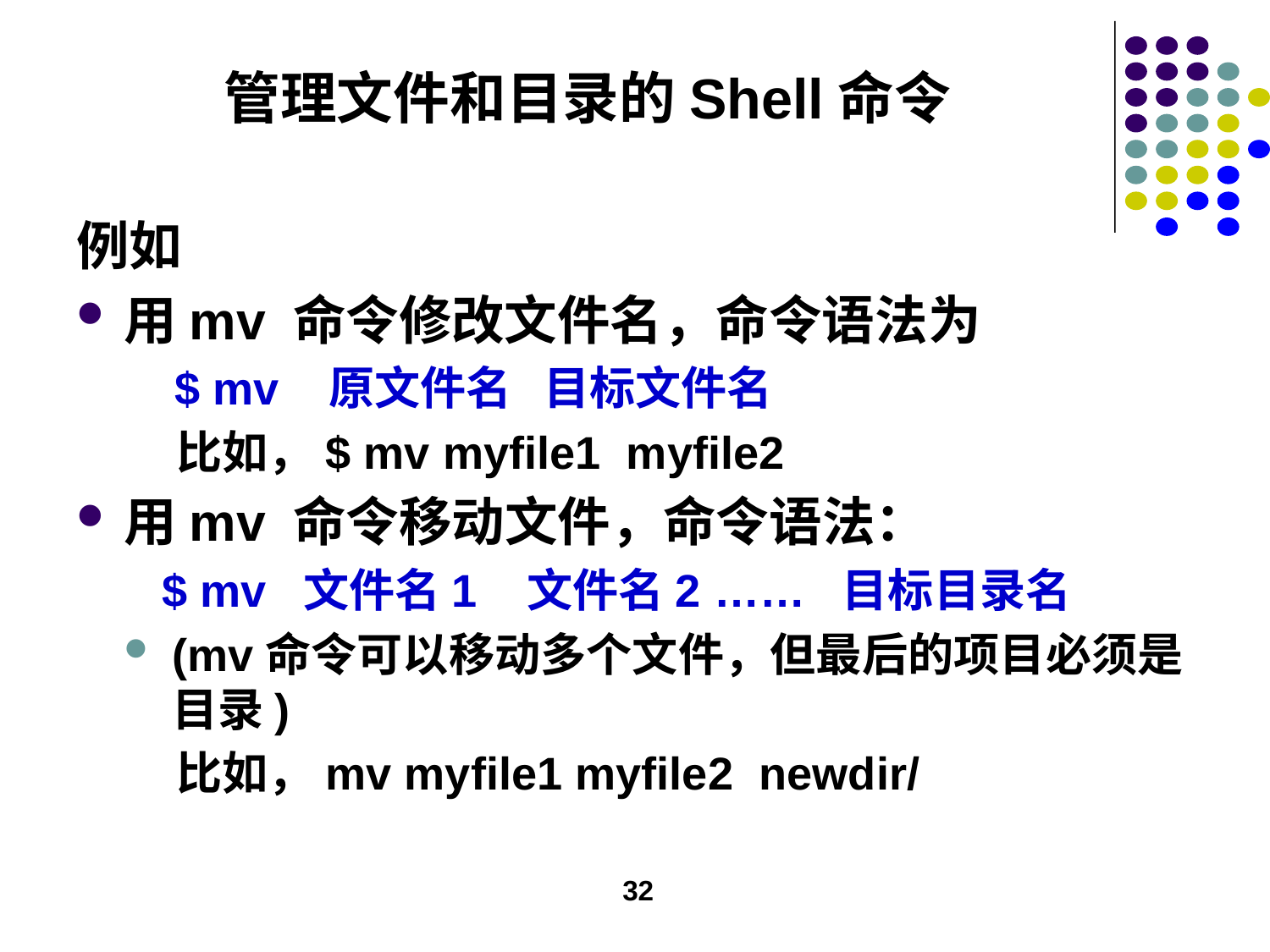

# 管理文件和目录的Shell命令
例如
用mv 命令修改文件名，命令语法为
    $ mv   原文件名   目标文件名
    比如，$ mv myfile1  myfile2
用mv 命令移动文件，命令语法：
   $ mv  文件名1   文件名2 ……  目标目录名
(mv命令可以移动多个文件，但最后的项目必须是目录)
    比如，mv myfile1 myfile2  newdir/

32